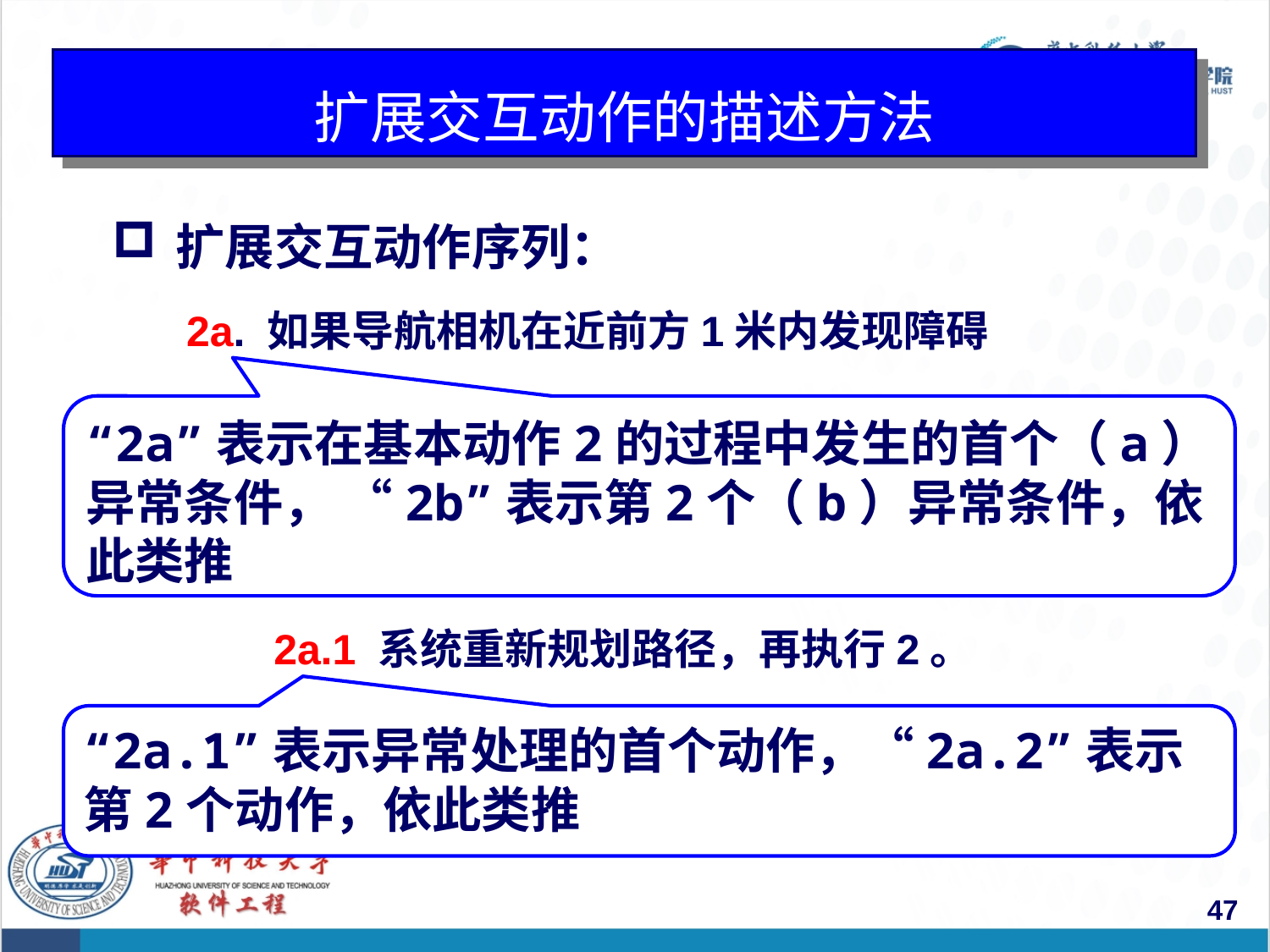

# 扩展交互动作的描述方法
扩展交互动作序列：
2a. 如果导航相机在近前方1米内发现障碍

2a.1 系统重新规划路径，再执行2。
“2a”表示在基本动作2的过程中发生的首个（a）异常条件， “2b”表示第2个（b）异常条件，依此类推
“2a.1”表示异常处理的首个动作，“2a.2”表示第2个动作，依此类推
47